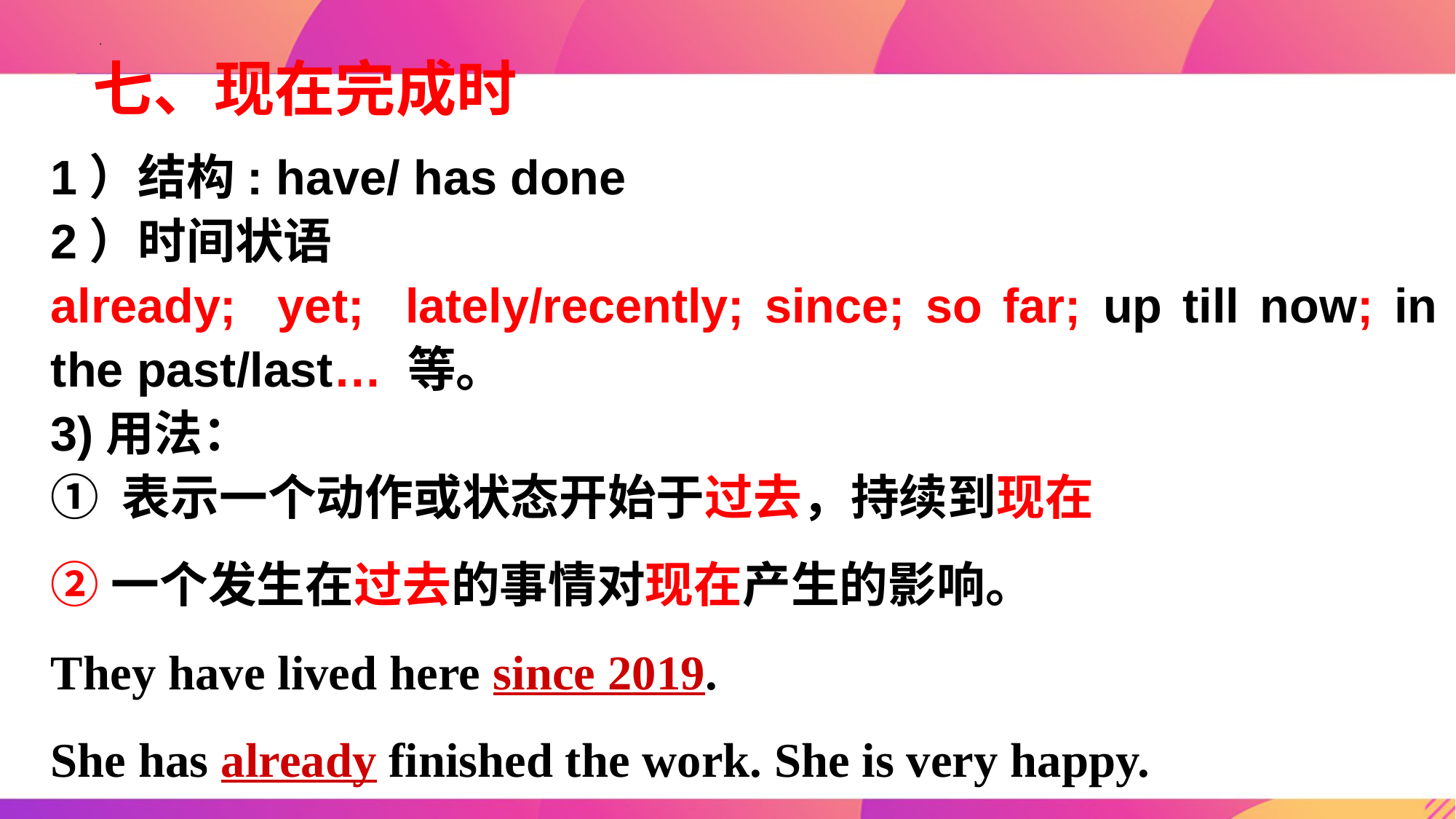

七、现在完成时
1）结构: have/ has done
2）时间状语
already;  yet;  lately/recently; since; so far; up till now; in the past/last… 等。
3)用法：
① 表示一个动作或状态开始于过去，持续到现在
②一个发生在过去的事情对现在产生的影响。
They have lived here since 2019.
She has already finished the work. She is very happy.

will be writing